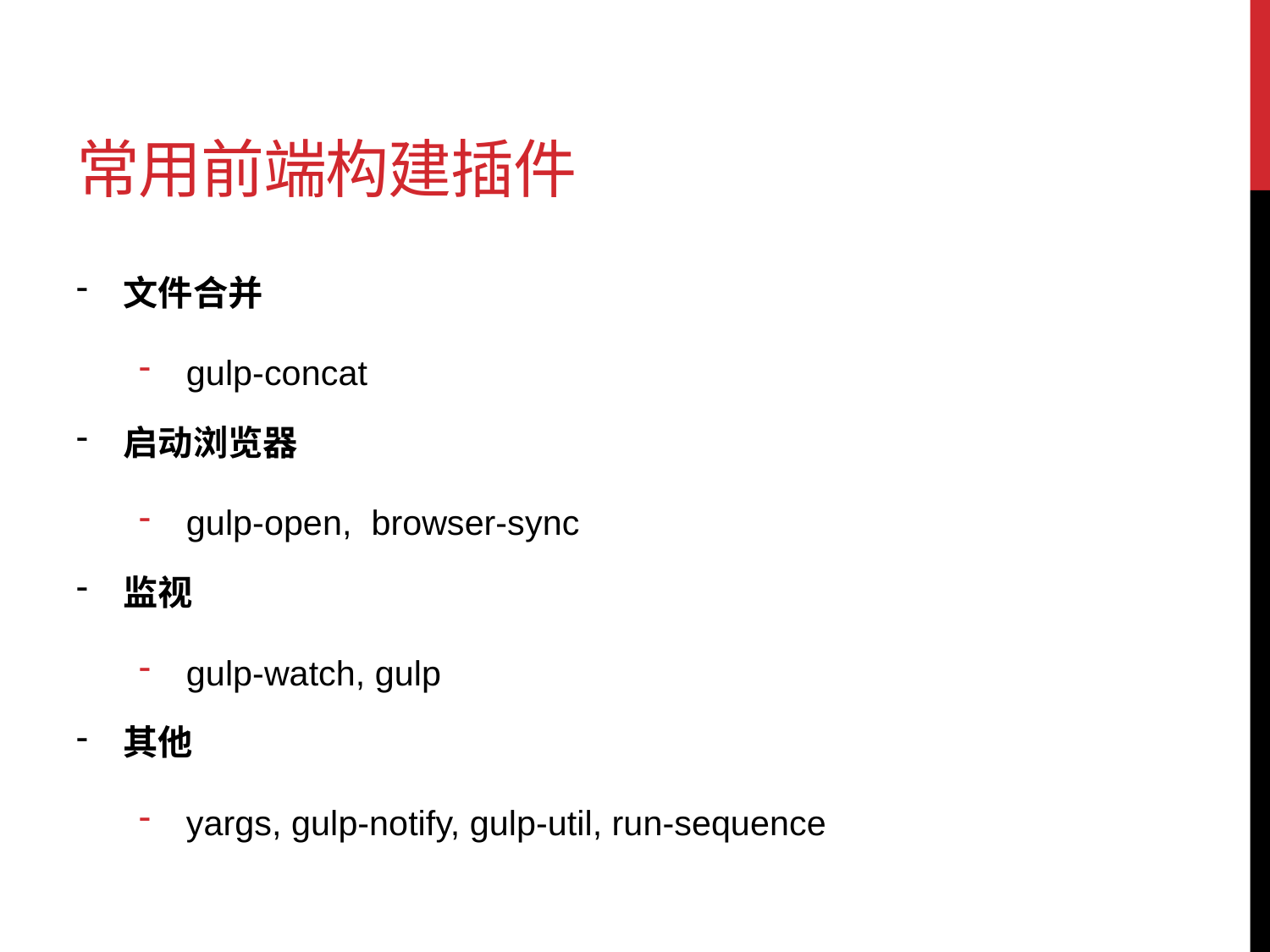

# 常用前端构建插件
文件合并
gulp-concat
启动浏览器
gulp-open,  browser-sync
监视
gulp-watch, gulp
其他
yargs, gulp-notify, gulp-util, run-sequence